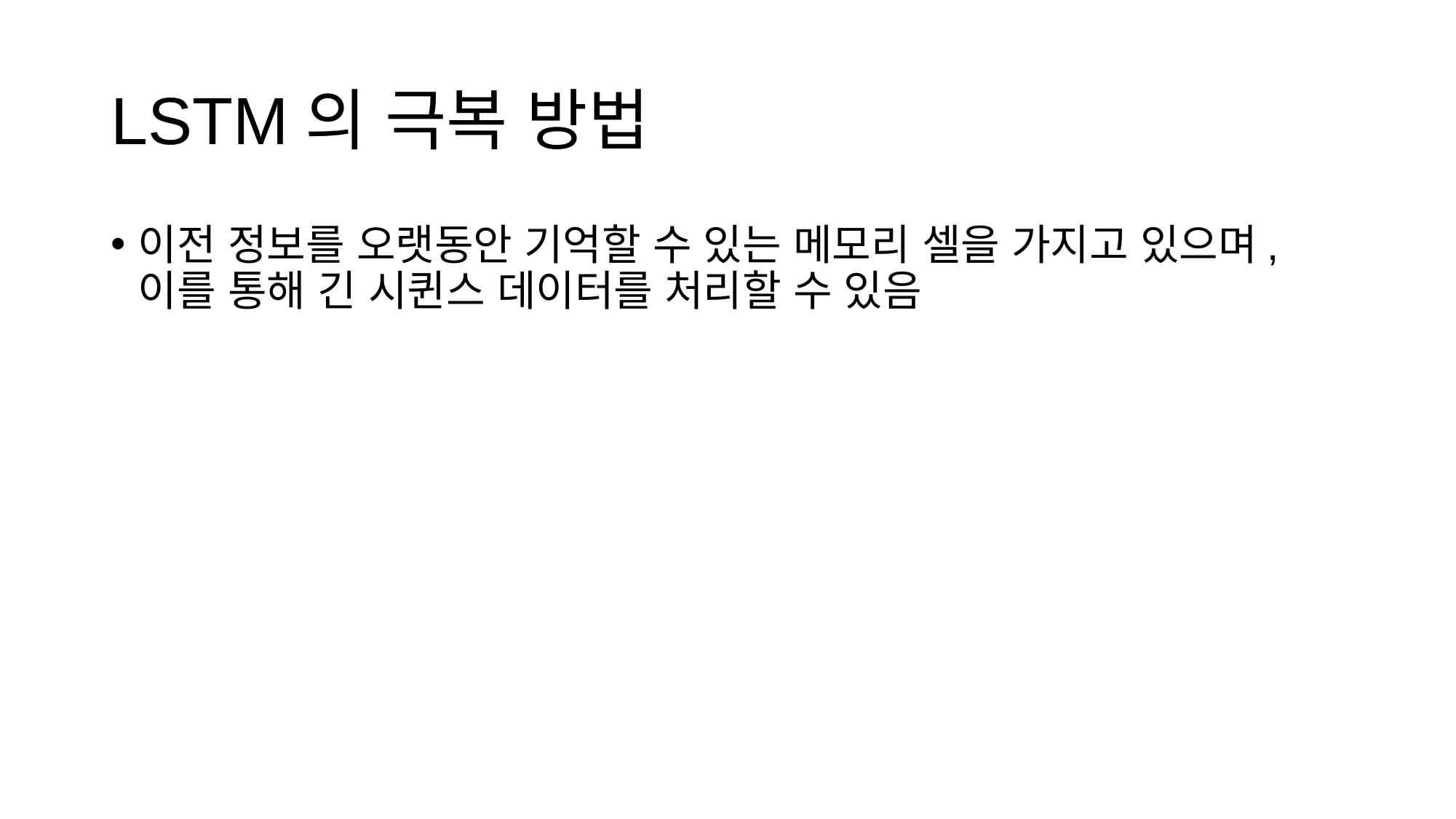

# LSTM의 극복 방법
이전 정보를 오랫동안 기억할 수 있는 메모리 셀을 가지고 있으며, 이를 통해 긴 시퀸스 데이터를 처리할 수 있음